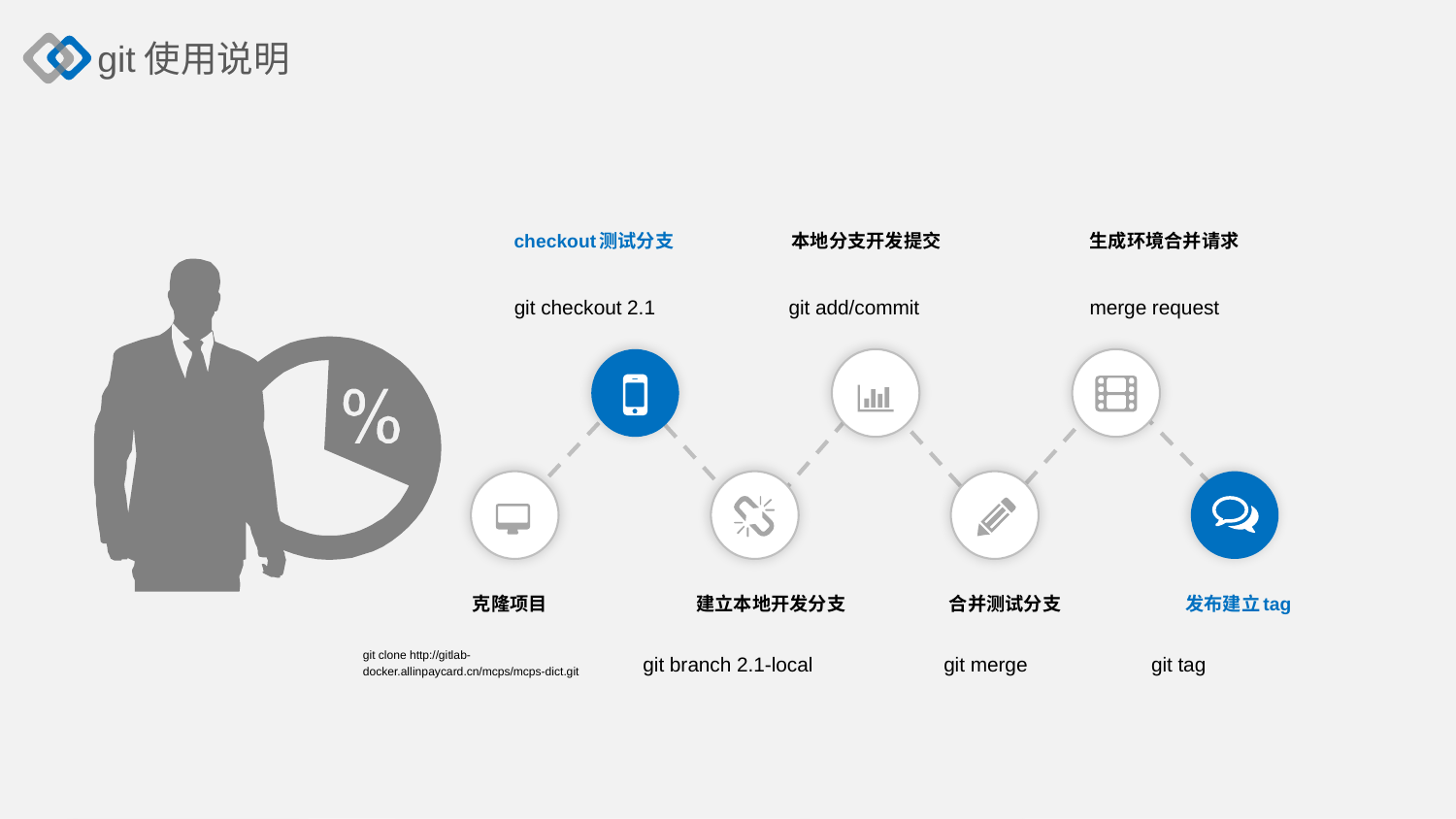

git使用说明

checkout测试分支
本地分支开发提交
生成环境合并请求
git checkout 2.1
git add/commit
merge request

克隆项目
建立本地开发分支
合并测试分支
发布建立tag
git clone http://gitlab-docker.allinpaycard.cn/mcps/mcps-dict.git
git branch 2.1-local
git merge
git tag